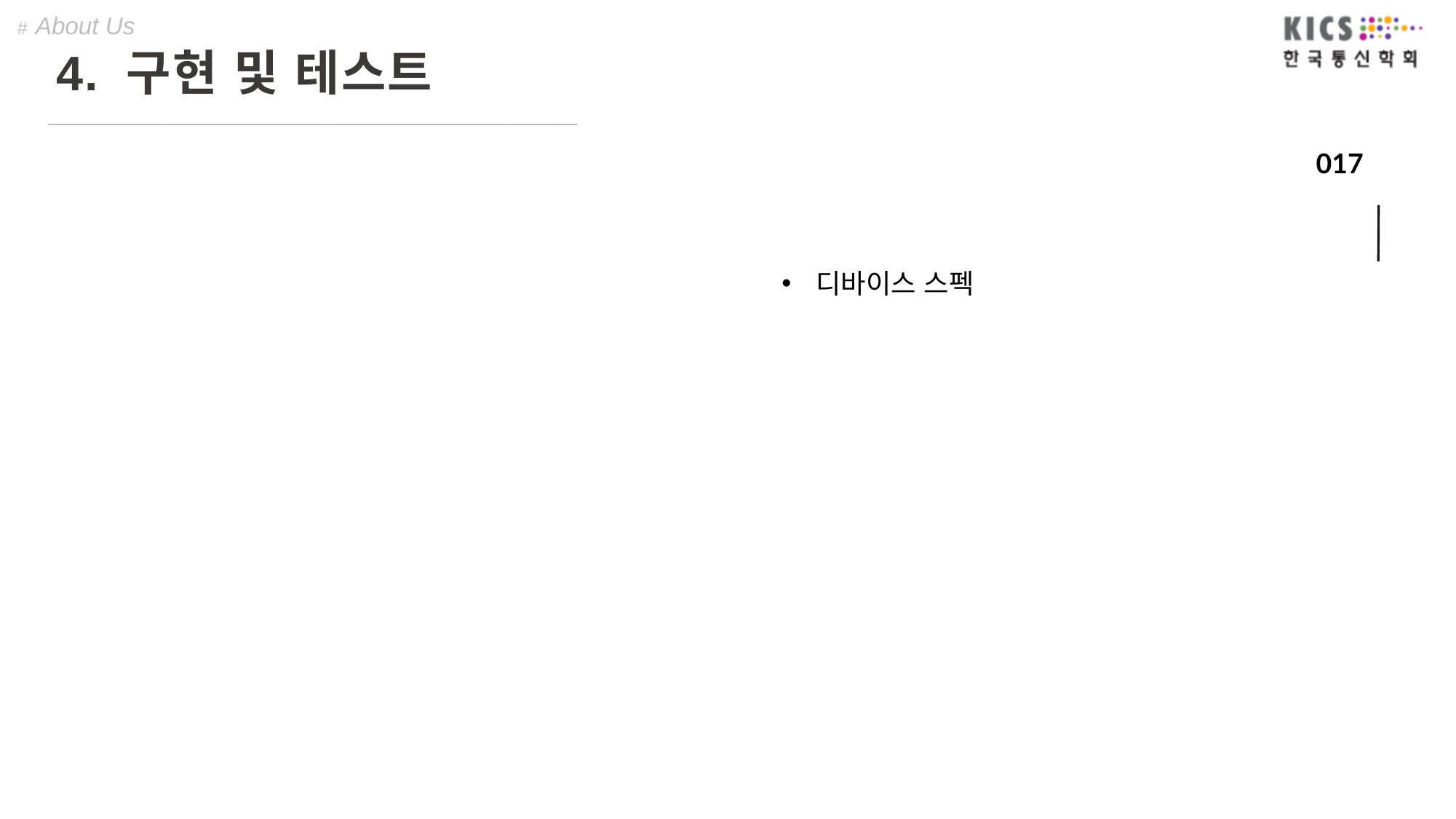

# About Us
4. 구현 및 테스트
_________________________________________________________
디바이스 스펙